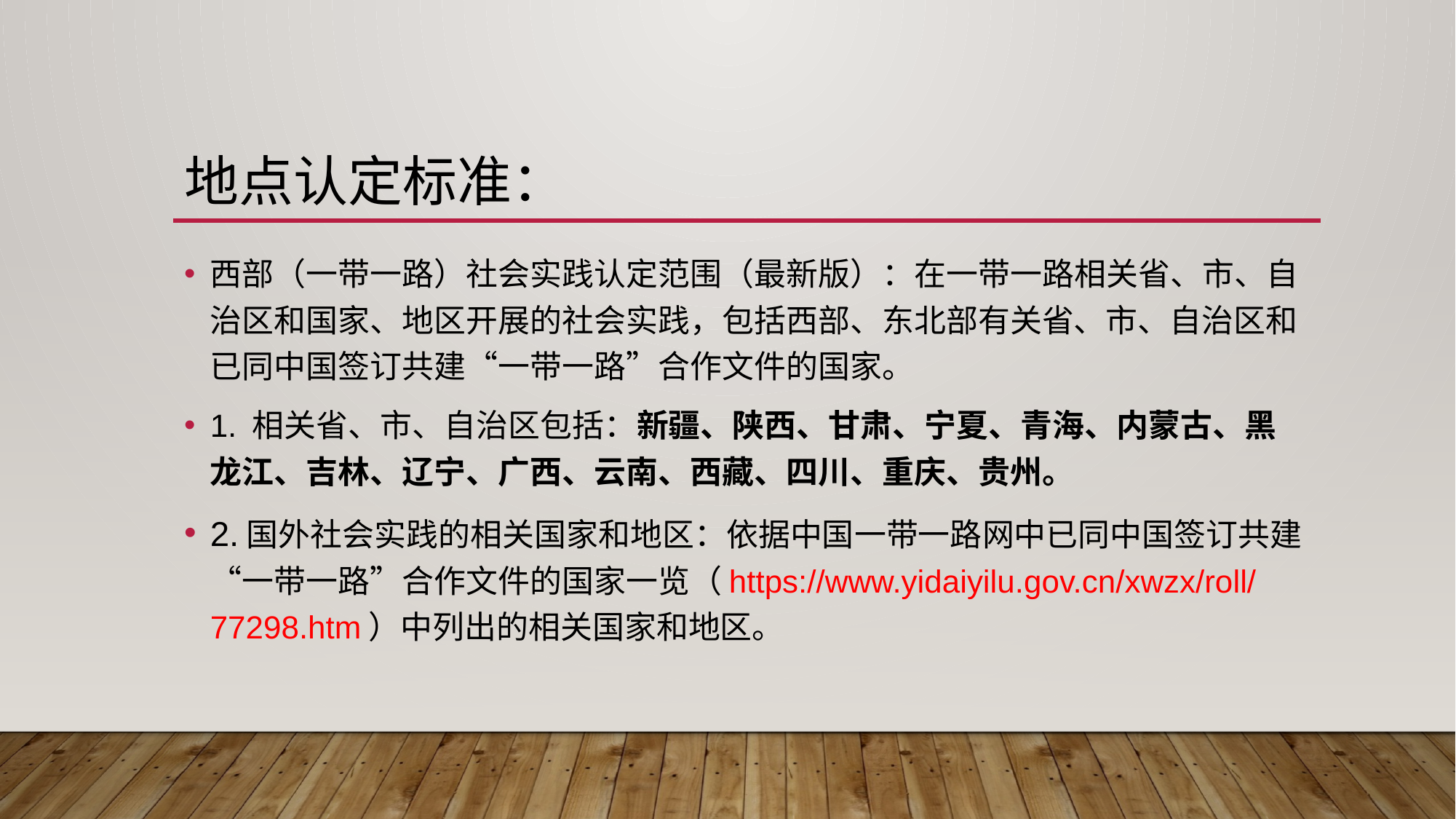

# 地点认定标准：
西部（一带一路）社会实践认定范围（最新版）：在一带一路相关省、市、自治区和国家、地区开展的社会实践，包括西部、东北部有关省、市、自治区和已同中国签订共建“一带一路”合作文件的国家。
1. 相关省、市、自治区包括：新疆、陕西、甘肃、宁夏、青海、内蒙古、黑龙江、吉林、辽宁、广西、云南、西藏、四川、重庆、贵州。
2.国外社会实践的相关国家和地区：依据中国一带一路网中已同中国签订共建“一带一路”合作文件的国家一览（https://www.yidaiyilu.gov.cn/xwzx/roll/77298.htm）中列出的相关国家和地区。